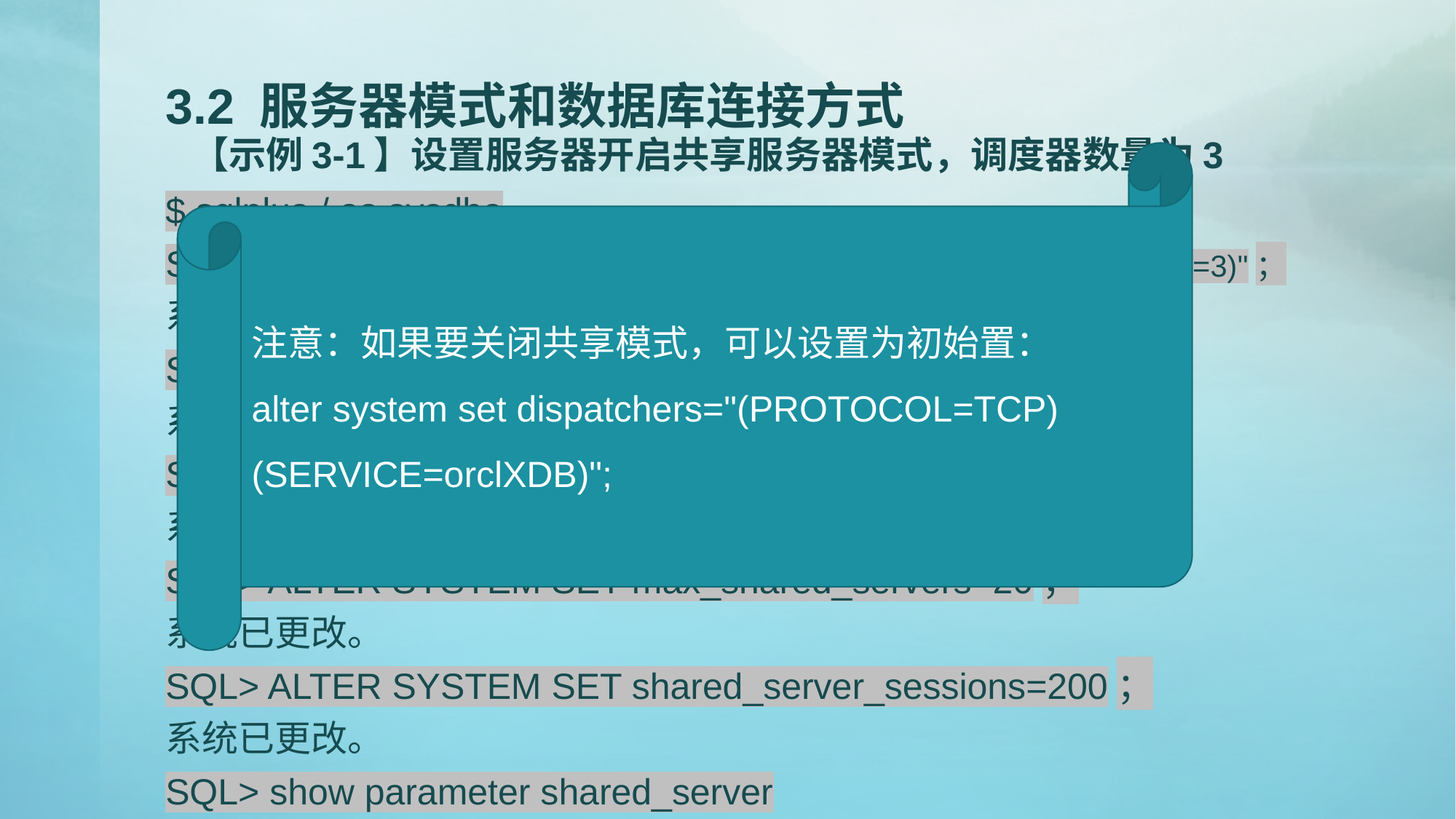

# 3.2 服务器模式和数据库连接方式 【示例3-1】设置服务器开启共享服务器模式，调度器数量为3
注意：如果要关闭共享模式，可以设置为初始置：
alter system set dispatchers="(PROTOCOL=TCP)(SERVICE=orclXDB)";
$ sqlplus / as sysdba
SQL> ALTER SYSTEM SET dispatchers="(PROTOCOL=TCP)(dispatchers=3)"；
系统已更改。
SQL> ALTER SYSTEM SET max_dispatchers=5；
系统已更改。
SQL> ALTER SYSTEM SET shared_servers = 1；
系统已更改。
SQL> ALTER SYSTEM SET max_shared_servers=20；
系统已更改。
SQL> ALTER SYSTEM SET shared_server_sessions=200；
系统已更改。
SQL> show parameter shared_server